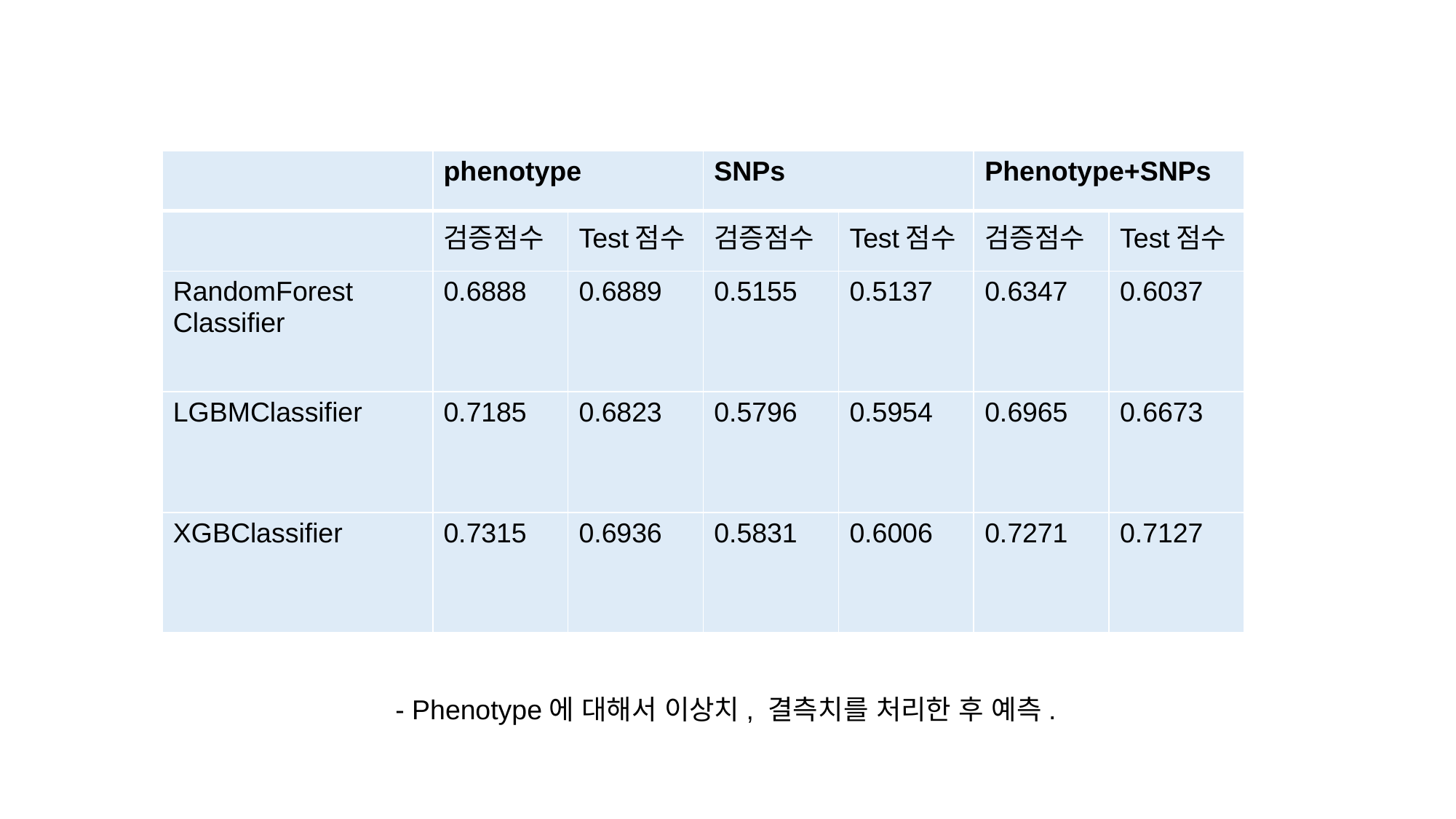

|  | phenotype |  | SNPs |  | Phenotype+SNPs |  |
| --- | --- | --- | --- | --- | --- | --- |
|  | 검증점수 | Test점수 | 검증점수 | Test점수 | 검증점수 | Test점수 |
| RandomForest Classifier | 0.6888 | 0.6889 | 0.5155 | 0.5137 | 0.6347 | 0.6037 |
| LGBMClassifier | 0.7185 | 0.6823 | 0.5796 | 0.5954 | 0.6965 | 0.6673 |
| XGBClassifier | 0.7315 | 0.6936 | 0.5831 | 0.6006 | 0.7271 | 0.7127 |
- Phenotype에 대해서 이상치, 결측치를 처리한 후 예측.